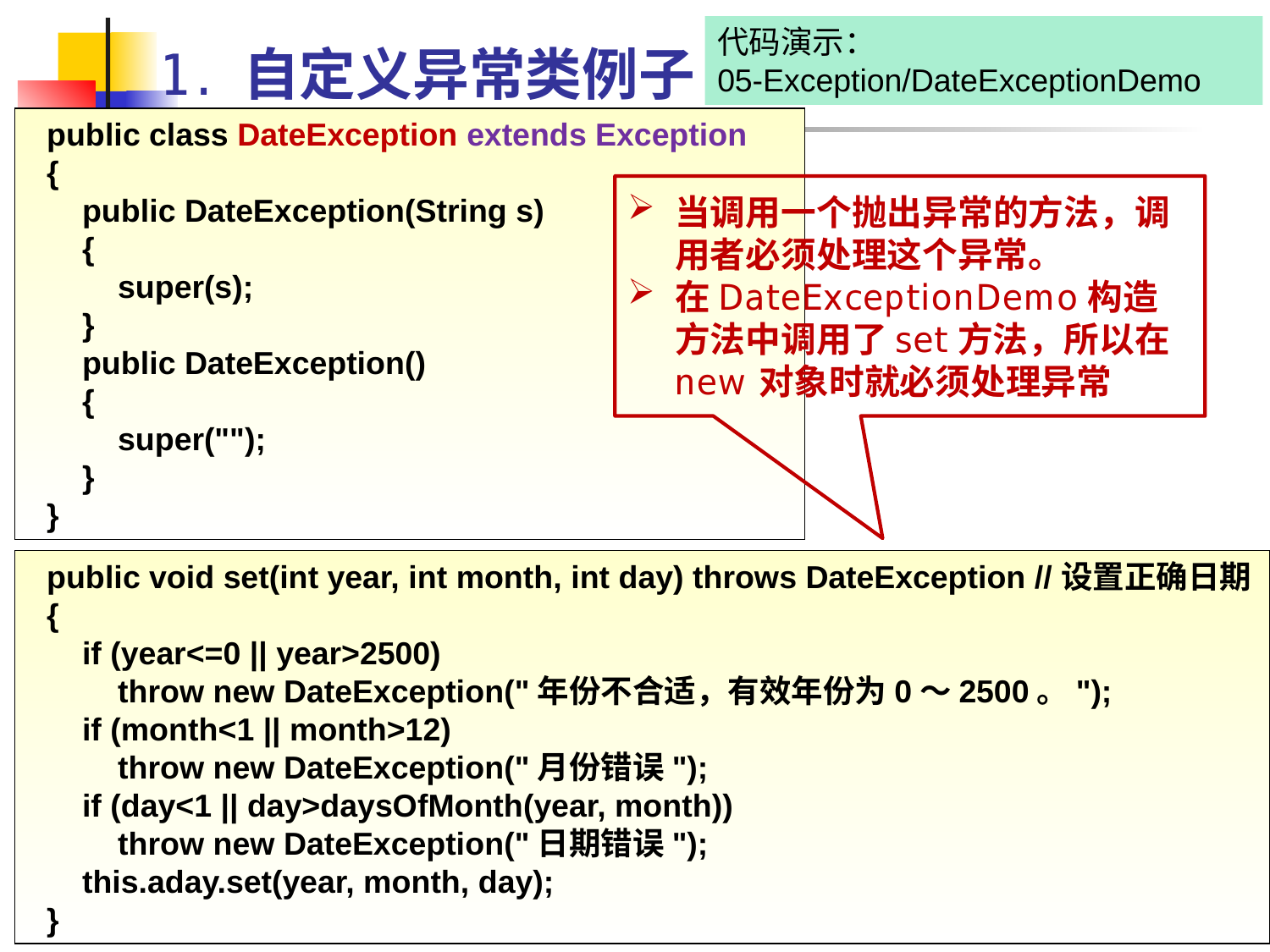

# 1. 自定义异常类例子
代码演示：
05-Exception/DateExceptionDemo
public class DateException extends Exception
{
    public DateException(String s)
    {
        super(s);
    }
    public DateException()
    {
        super("");
    }
}
当调用一个抛出异常的方法，调用者必须处理这个异常。
在DateExceptionDemo构造方法中调用了set方法，所以在new对象时就必须处理异常
public void set(int year, int month, int day) throws DateException //设置正确日期
{
    if (year<=0 || year>2500)
        throw new DateException("年份不合适，有效年份为0～2500。");
    if (month<1 || month>12)
        throw new DateException("月份错误");
    if (day<1 || day>daysOfMonth(year, month))
        throw new DateException("日期错误");
    this.aday.set(year, month, day);
}
39